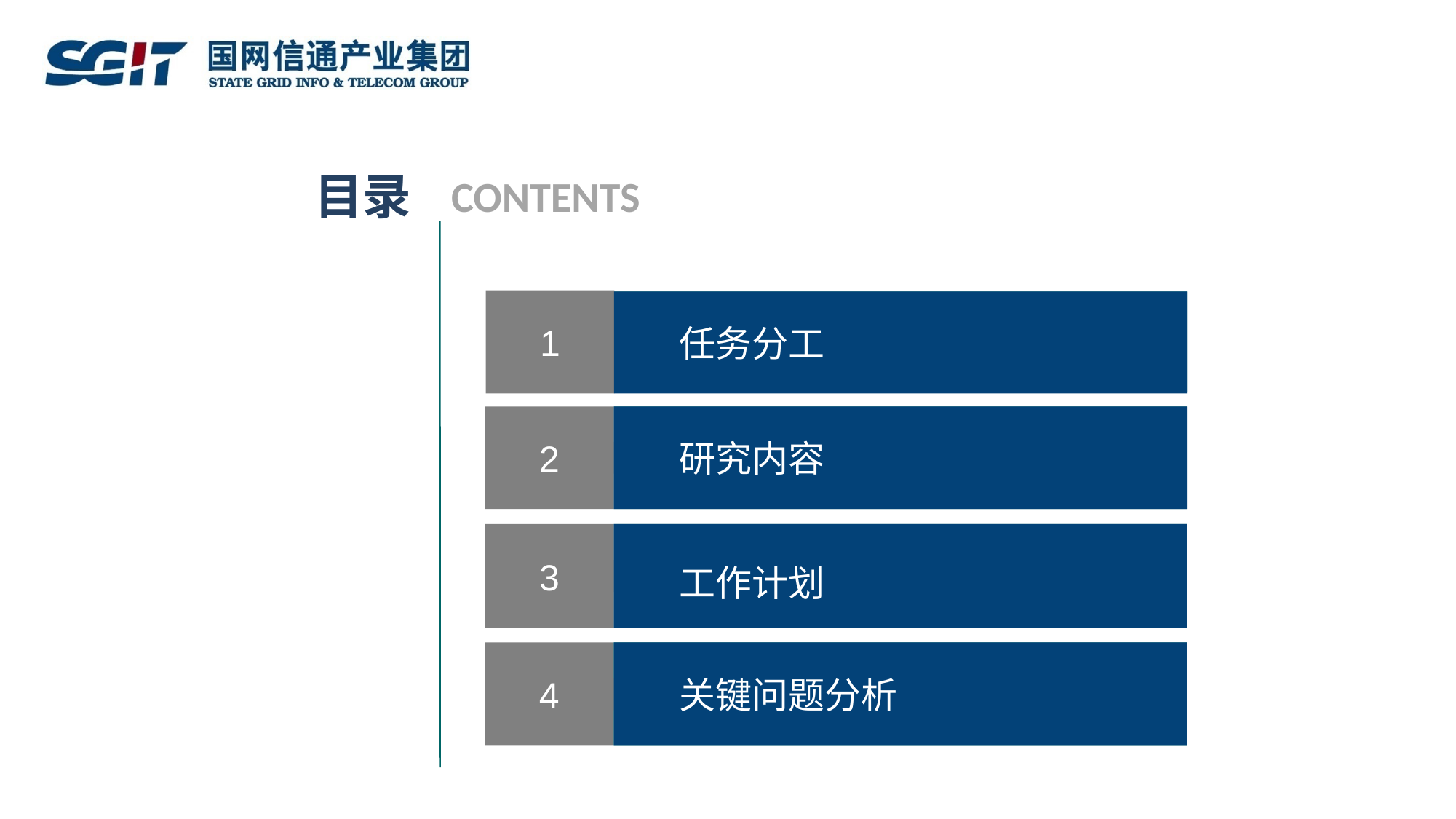

目录
CONTENTS

1
建设背景
任务分工

2
解决方案
研究内容

3
建设计划
工作计划

4
建设计划
关键问题分析